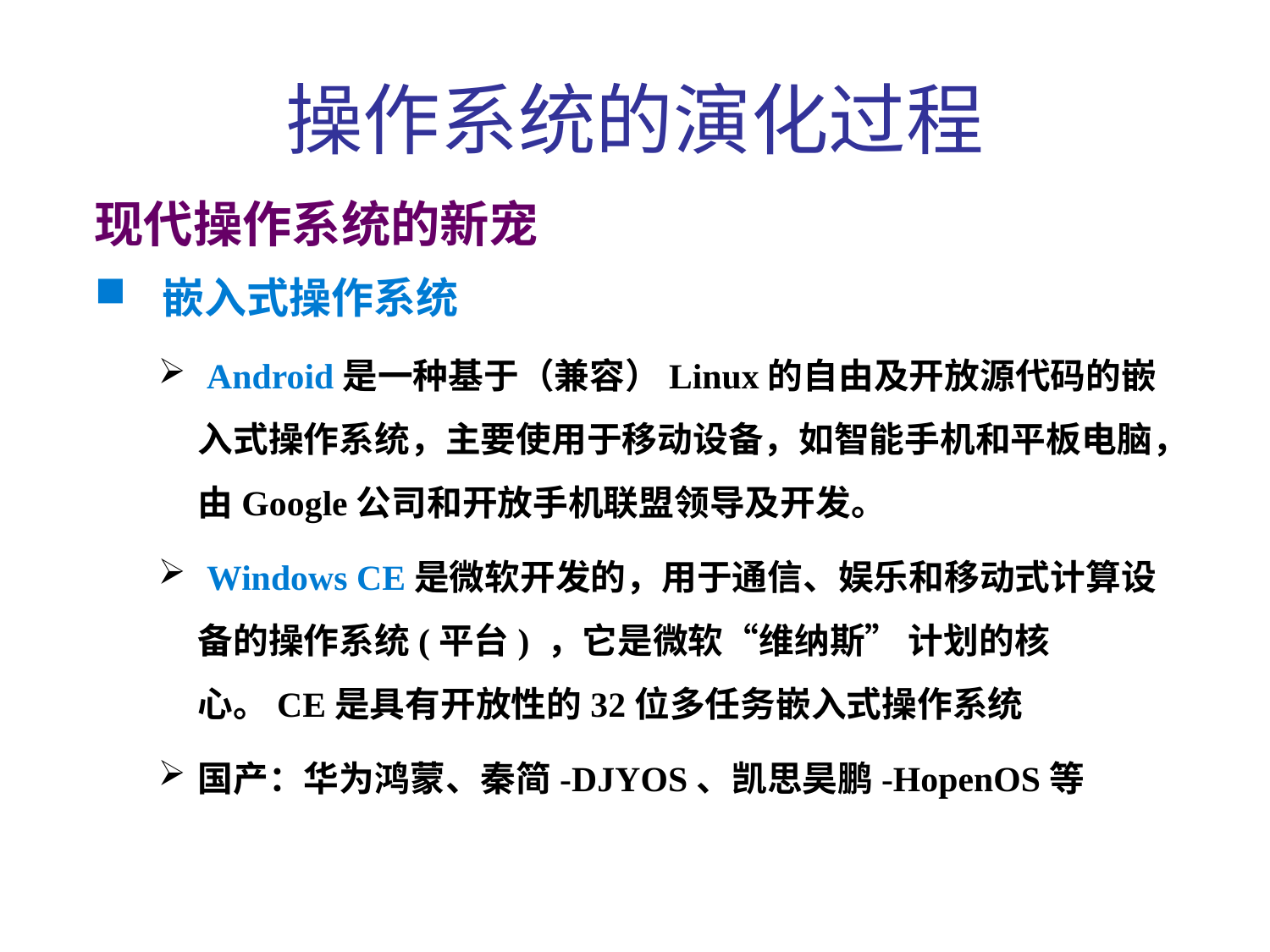

操作系统的演化过程
现代操作系统的新宠
 嵌入式操作系统
 Android是一种基于（兼容）Linux的自由及开放源代码的嵌入式操作系统，主要使用于移动设备，如智能手机和平板电脑，由Google公司和开放手机联盟领导及开发。
 Windows CE是微软开发的，用于通信、娱乐和移动式计算设备的操作系统(平台) ，它是微软“维纳斯” 计划的核心。CE是具有开放性的32位多任务嵌入式操作系统
国产：华为鸿蒙、秦简-DJYOS、凯思昊鹏-HopenOS等